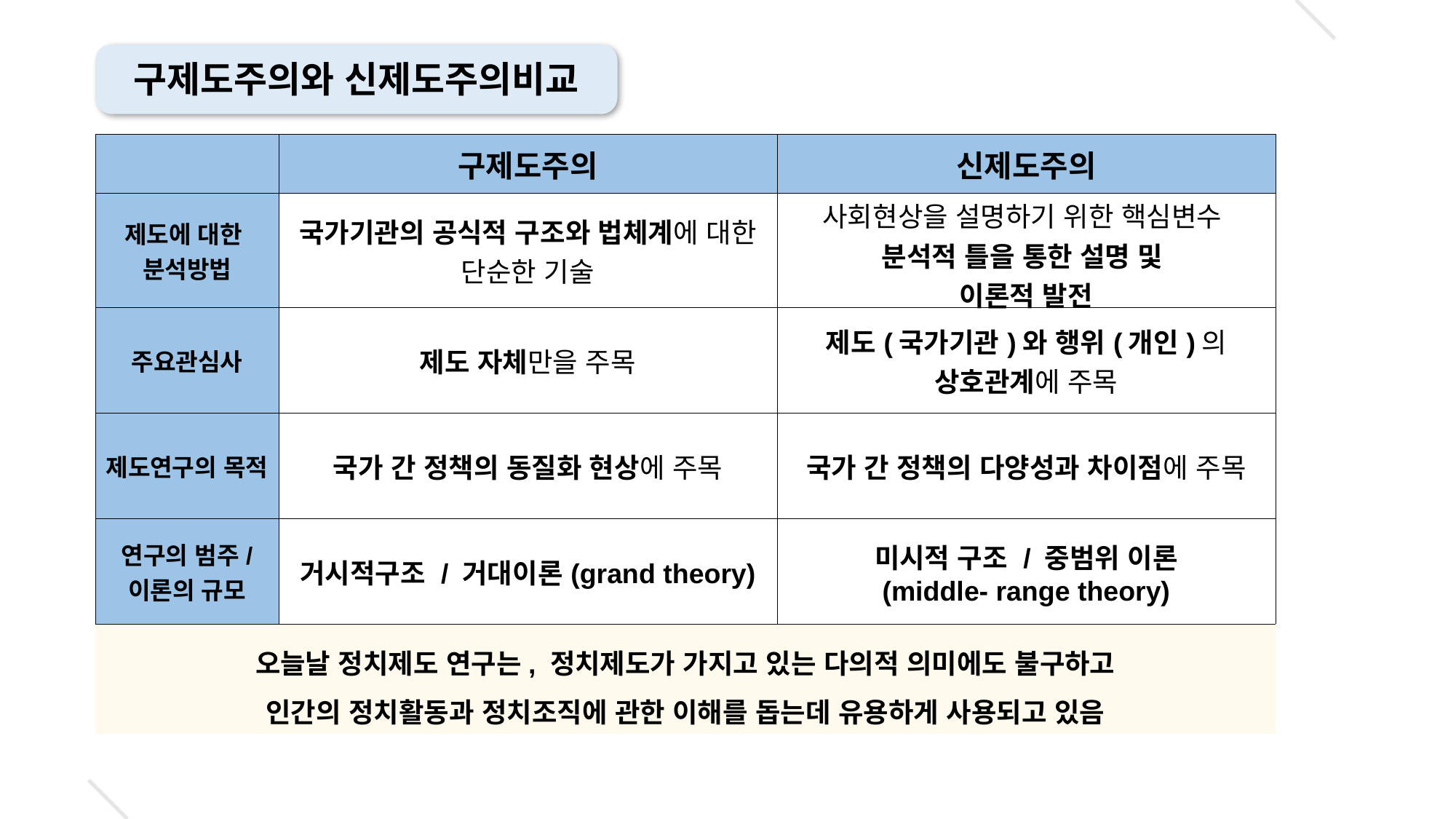

구제도주의와 신제도주의비교
|  | 구제도주의 | 신제도주의 |
| --- | --- | --- |
| 제도에 대한 분석방법 | 국가기관의 공식적 구조와 법체계에 대한 단순한 기술 | 사회현상을 설명하기 위한 핵심변수 분석적 틀을 통한 설명 및 이론적 발전 |
| 주요관심사 | 제도 자체만을 주목 | 제도(국가기관)와 행위(개인)의 상호관계에 주목 |
| 제도연구의 목적 | 국가 간 정책의 동질화 현상에 주목 | 국가 간 정책의 다양성과 차이점에 주목 |
| 연구의 범주/ 이론의 규모 | 거시적구조 / 거대이론(grand theory) | 미시적 구조 / 중범위 이론 (middle- range theory) |
오늘날 정치제도 연구는, 정치제도가 가지고 있는 다의적 의미에도 불구하고
인간의 정치활동과 정치조직에 관한 이해를 돕는데 유용하게 사용되고 있음